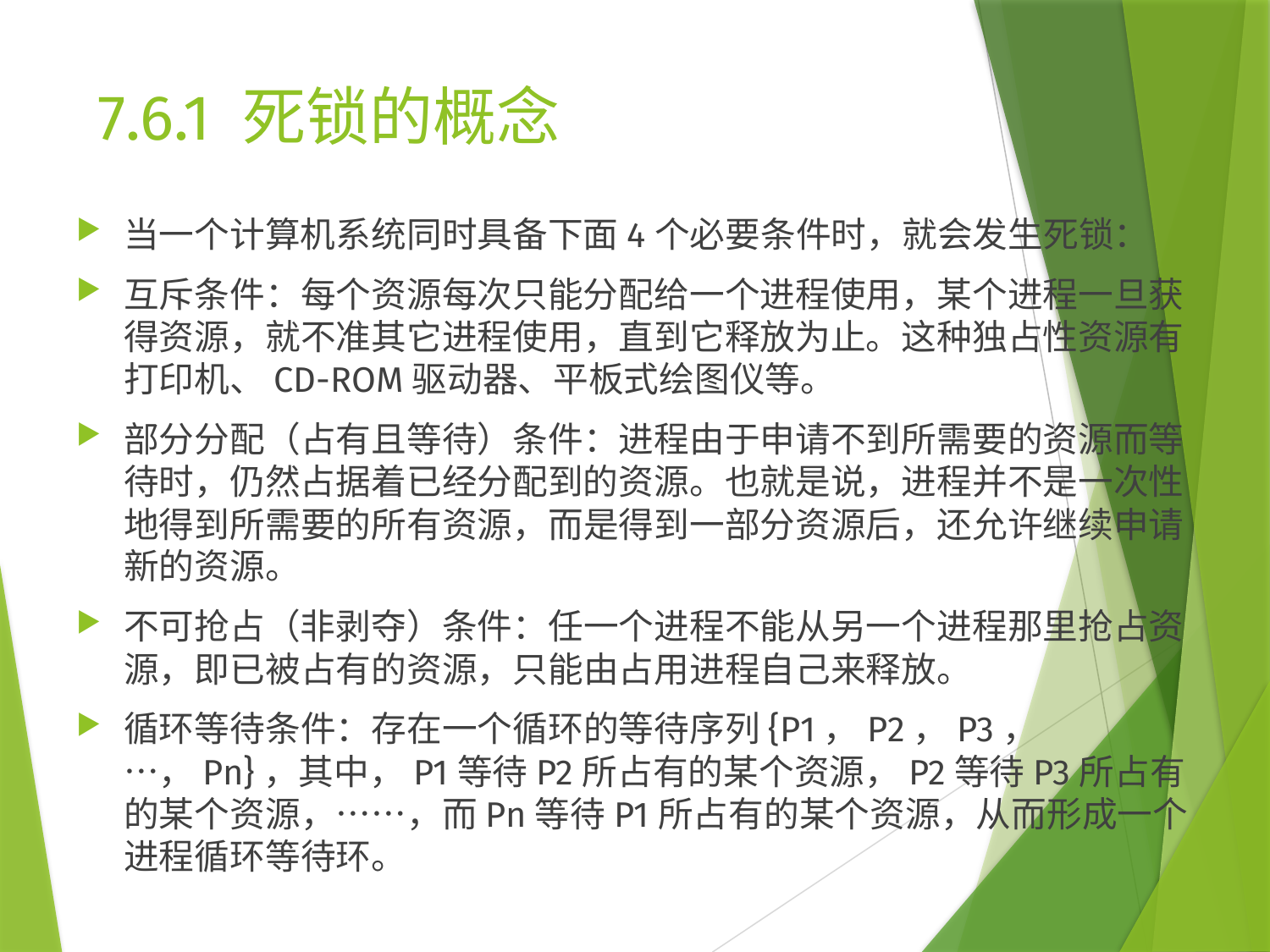

# 7.6.1 死锁的概念
当一个计算机系统同时具备下面4个必要条件时，就会发生死锁：
互斥条件：每个资源每次只能分配给一个进程使用，某个进程一旦获得资源，就不准其它进程使用，直到它释放为止。这种独占性资源有打印机、CD-ROM驱动器、平板式绘图仪等。
部分分配（占有且等待）条件：进程由于申请不到所需要的资源而等待时，仍然占据着已经分配到的资源。也就是说，进程并不是一次性地得到所需要的所有资源，而是得到一部分资源后，还允许继续申请新的资源。
不可抢占（非剥夺）条件：任一个进程不能从另一个进程那里抢占资源，即已被占有的资源，只能由占用进程自己来释放。
循环等待条件：存在一个循环的等待序列{P1，P2，P3，…，Pn}，其中，P1等待P2所占有的某个资源，P2等待P3所占有的某个资源，……，而Pn等待P1所占有的某个资源，从而形成一个进程循环等待环。